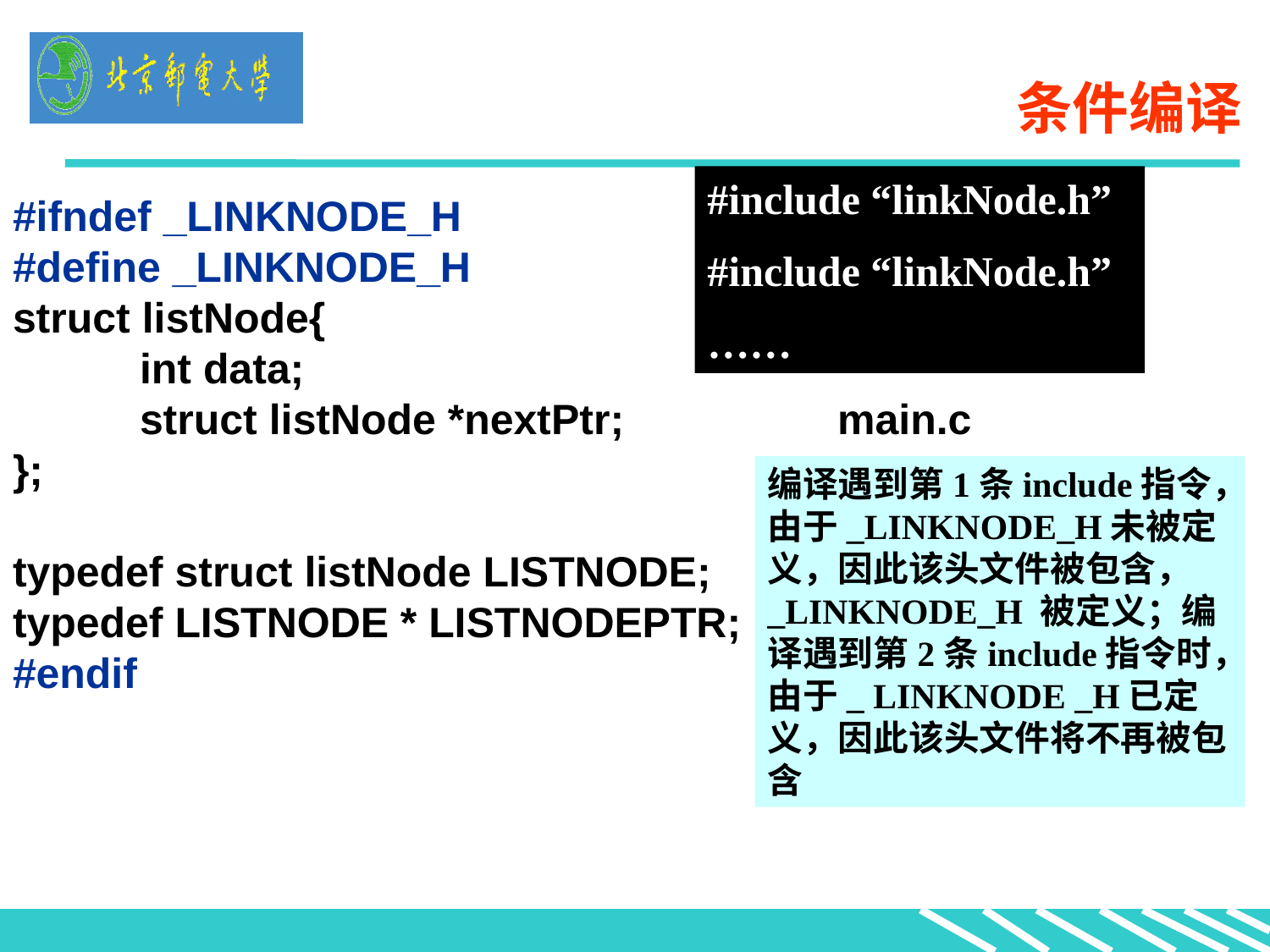

# 条件编译
#include “linkNode.h”
#include “linkNode.h”
……
#ifndef _LINKNODE_H
#define _LINKNODE_H
struct listNode{
	int data;
	struct listNode *nextPtr;
};

typedef struct listNode LISTNODE;
typedef LISTNODE * LISTNODEPTR;
#endif

main.c
编译遇到第1条include指令，由于_LINKNODE_H未被定义，因此该头文件被包含， _LINKNODE_H 被定义；编译遇到第2条include指令时，由于_ LINKNODE _H已定义，因此该头文件将不再被包含